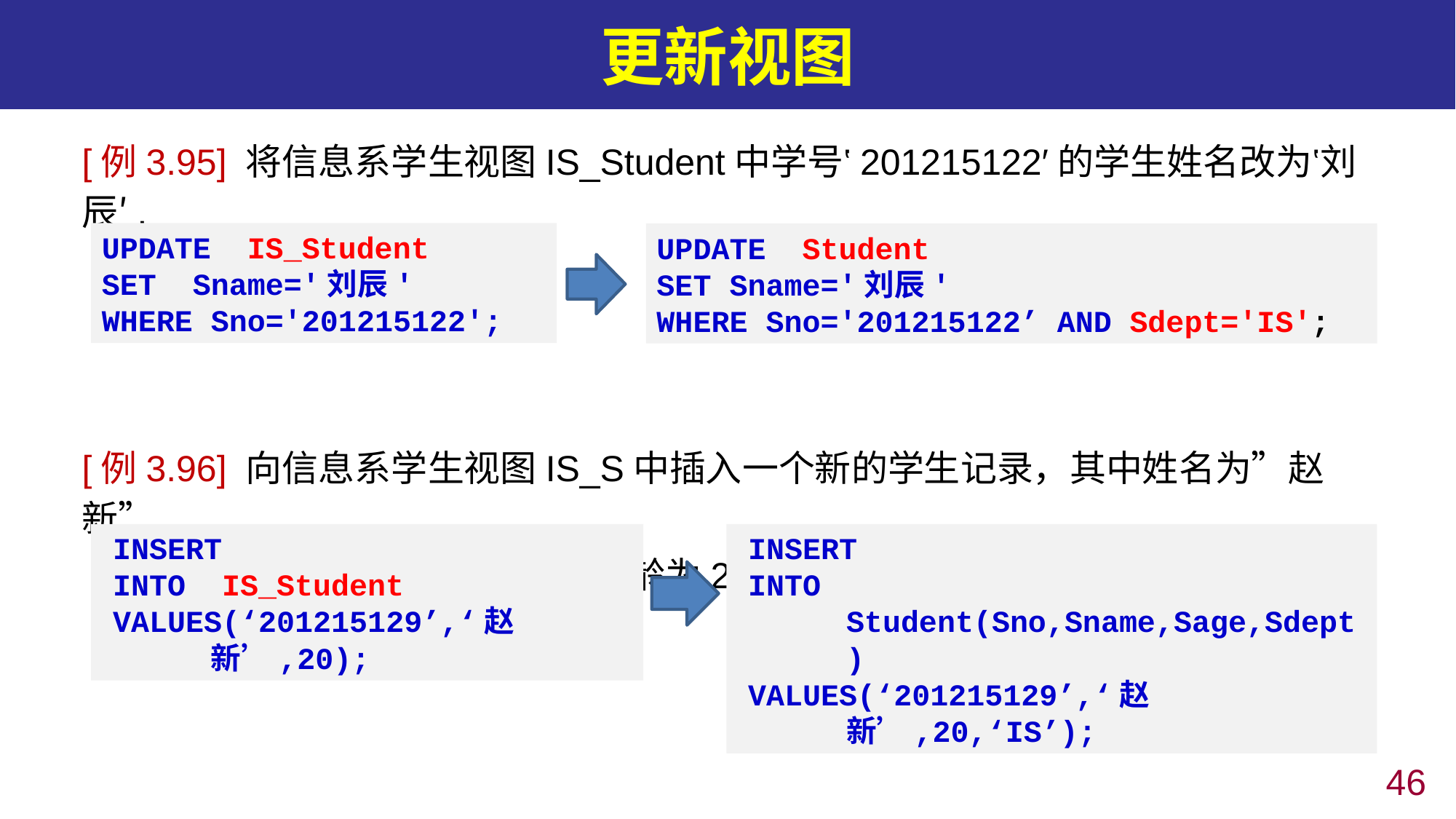

# 更新视图
[例3.95] 将信息系学生视图IS_Student中学号‛201215122′的学生姓名改为‛刘辰′.

[例3.96] 向信息系学生视图IS_S中插入一个新的学生记录，其中姓名为”赵新” ,
             学号为”201215129”, 年龄为20岁。

UPDATE  IS_Student
SET  Sname='刘辰'
WHERE Sno='201215122';
UPDATE  Student
SET Sname='刘辰'
WHERE Sno='201215122’ AND Sdept='IS';

INSERT
INTO  IS_Student
VALUES(‘201215129’,‘赵新’,20);
INSERT
INTO Student(Sno,Sname,Sage,Sdept)
VALUES(‘201215129’,‘赵新’,20,‘IS’);

46